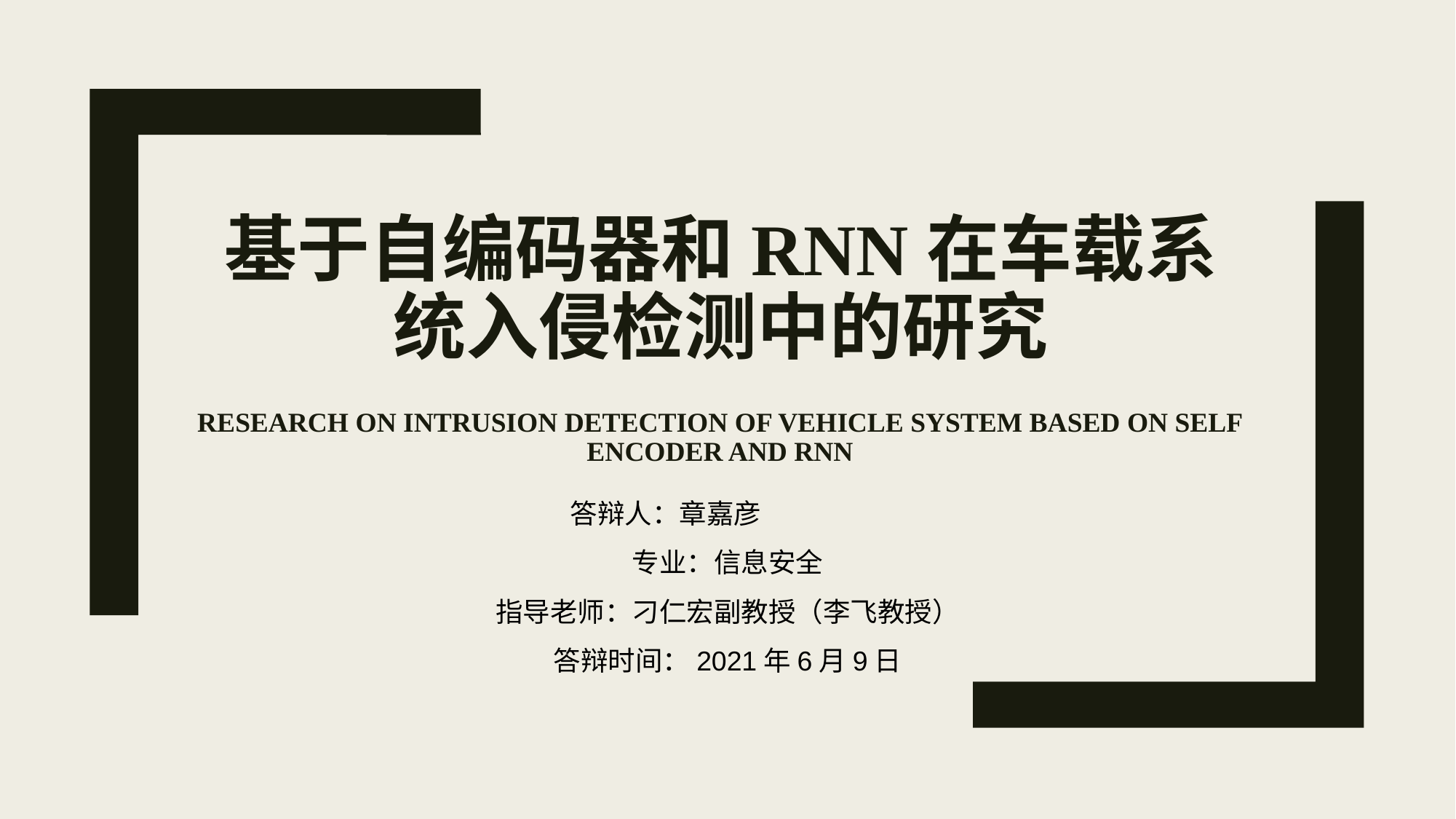

# 基于自编码器和RNN在车载系统入侵检测中的研究
Research on intrusion detection of vehicle system based on self encoder and RNN
答辩人：章嘉彦
专业：信息安全
指导老师：刁仁宏副教授（李飞教授）
答辩时间：2021年6月9日